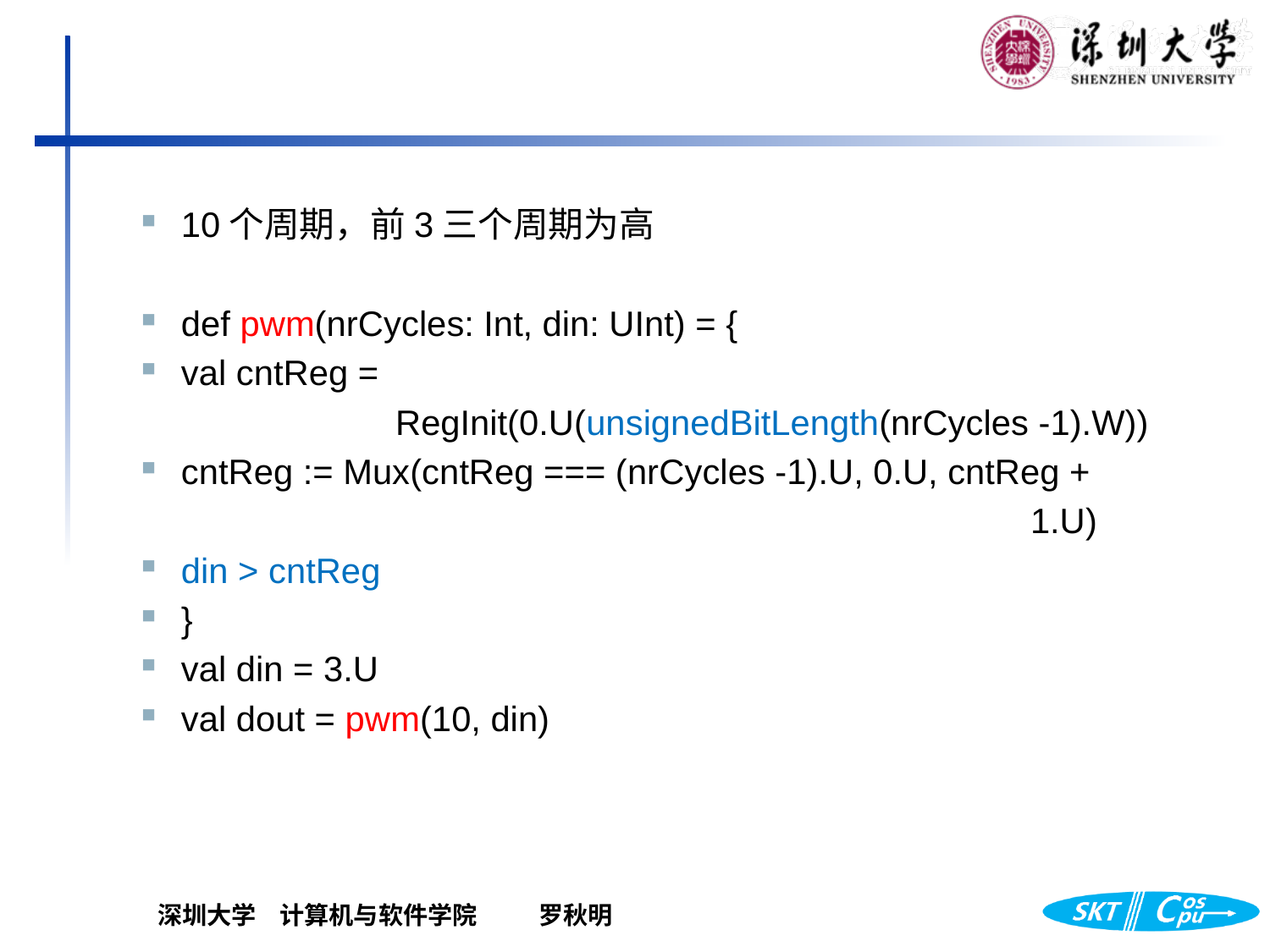

10个周期，前3三个周期为高

def pwm(nrCycles: Int, din: UInt) = {
val cntReg =
		RegInit(0.U(unsignedBitLength(nrCycles -1).W))
cntReg := Mux(cntReg === (nrCycles -1).U, 0.U, cntReg +
							1.U)
din > cntReg
}
val din = 3.U
val dout = pwm(10, din)